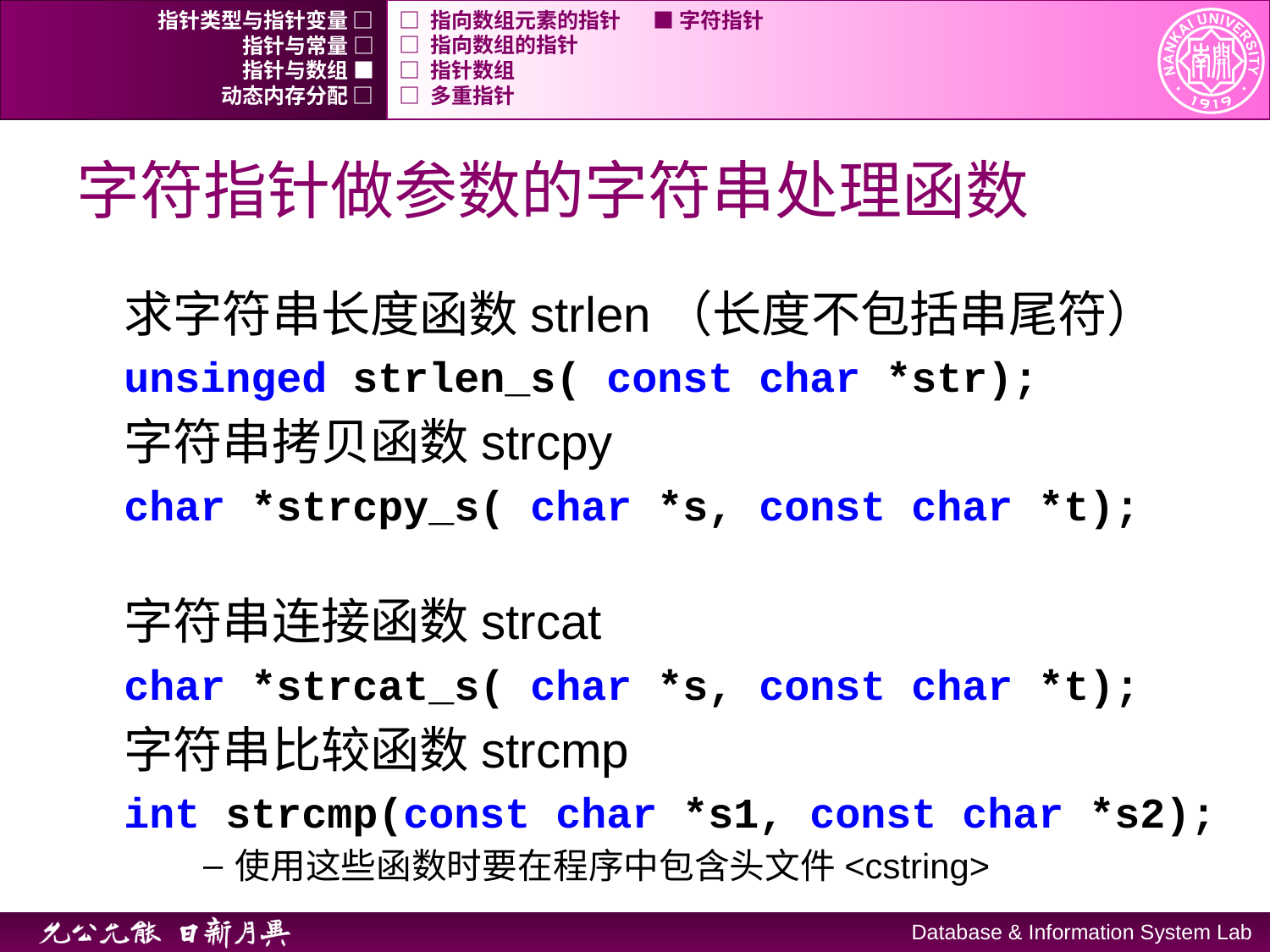

指针类型与指针变量 □
□ 指向数组元素的指针	■ 字符指针
指针与常量 □
□ 指向数组的指针
指针与数组 ■
□ 指针数组
动态内存分配 □
□ 多重指针
# 字符指针做参数的字符串处理函数
求字符串长度函数strlen（长度不包括串尾符）
	unsinged strlen_s( const char *str);
字符串拷贝函数strcpy
	char *strcpy_s( char *s, const char *t);
字符串连接函数strcat
	char *strcat_s( char *s, const char *t);
字符串比较函数strcmp
	int strcmp(const char *s1, const char *s2);
使用这些函数时要在程序中包含头文件<cstring>